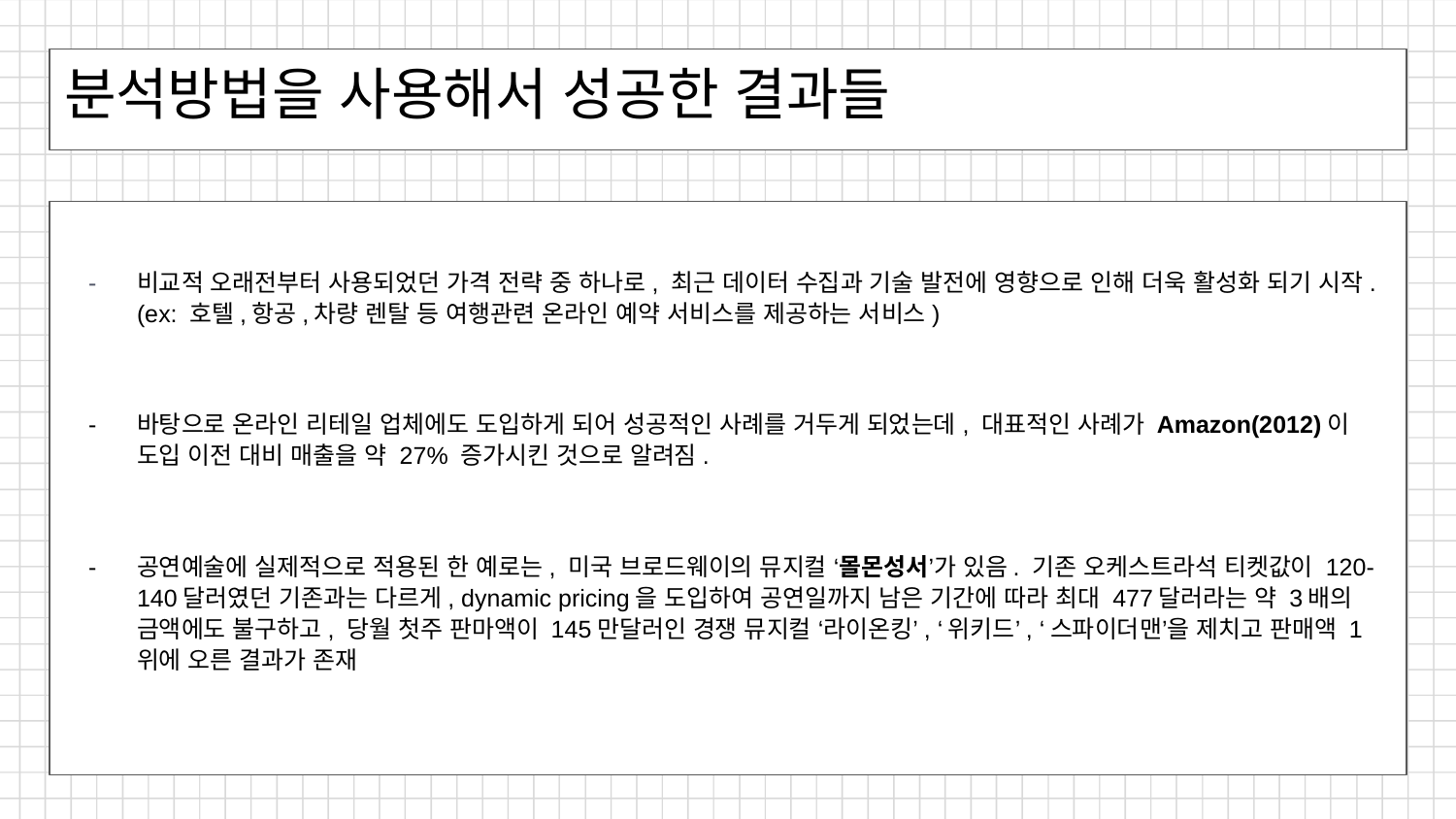

# 분석방법을 사용해서 성공한 결과들

비교적 오래전부터 사용되었던 가격 전략 중 하나로, 최근 데이터 수집과 기술 발전에 영향으로 인해 더욱 활성화 되기 시작. (ex: 호텔,항공,차량 렌탈 등 여행관련 온라인 예약 서비스를 제공하는 서비스)

바탕으로 온라인 리테일 업체에도 도입하게 되어 성공적인 사례를 거두게 되었는데, 대표적인 사례가 Amazon(2012)이 도입 이전 대비 매출을 약 27% 증가시킨 것으로 알려짐.

공연예술에 실제적으로 적용된 한 예로는, 미국 브로드웨이의 뮤지컬 ‘몰몬성서’가 있음. 기존 오케스트라석 티켓값이 120-140달러였던 기존과는 다르게, dynamic pricing을 도입하여 공연일까지 남은 기간에 따라 최대 477달러라는 약 3배의 금액에도 불구하고, 당월 첫주 판마액이 145만달러인 경쟁 뮤지컬 ‘라이온킹’, ‘위키드’, ‘스파이더맨’을 제치고 판매액 1위에 오른 결과가 존재